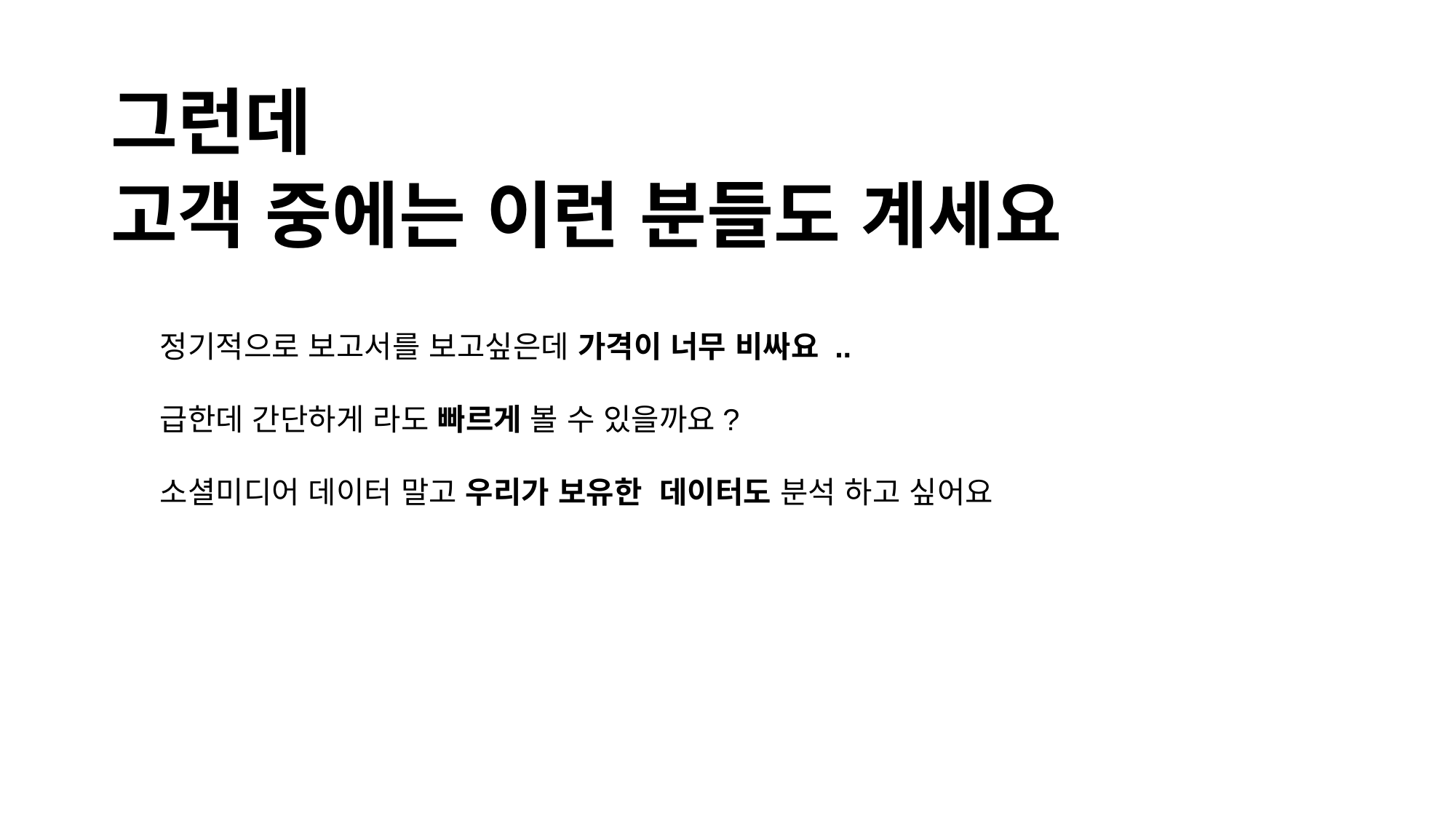

그런데
고객 중에는 이런 분들도 계세요
정기적으로 보고서를 보고싶은데 가격이 너무 비싸요 ..

급한데 간단하게 라도 빠르게 볼 수 있을까요?

소셜미디어 데이터 말고 우리가 보유한  데이터도 분석 하고 싶어요